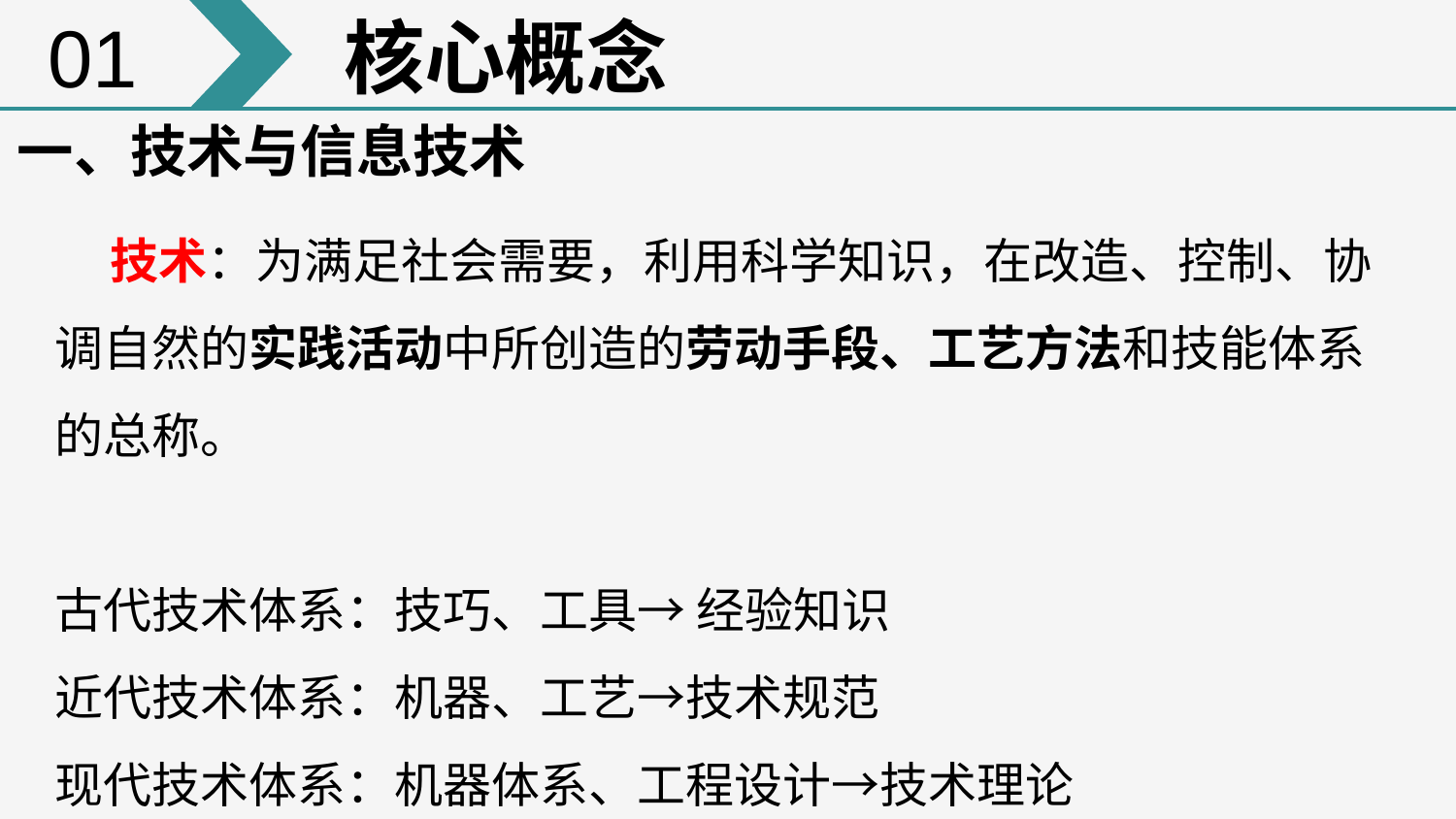

01
 核心概念
一、技术与信息技术
    技术：为满足社会需要，利用科学知识，在改造、控制、协调自然的实践活动中所创造的劳动手段、工艺方法和技能体系的总称。

古代技术体系：技巧、工具→ 经验知识
近代技术体系：机器、工艺→技术规范
现代技术体系：机器体系、工程设计→技术理论